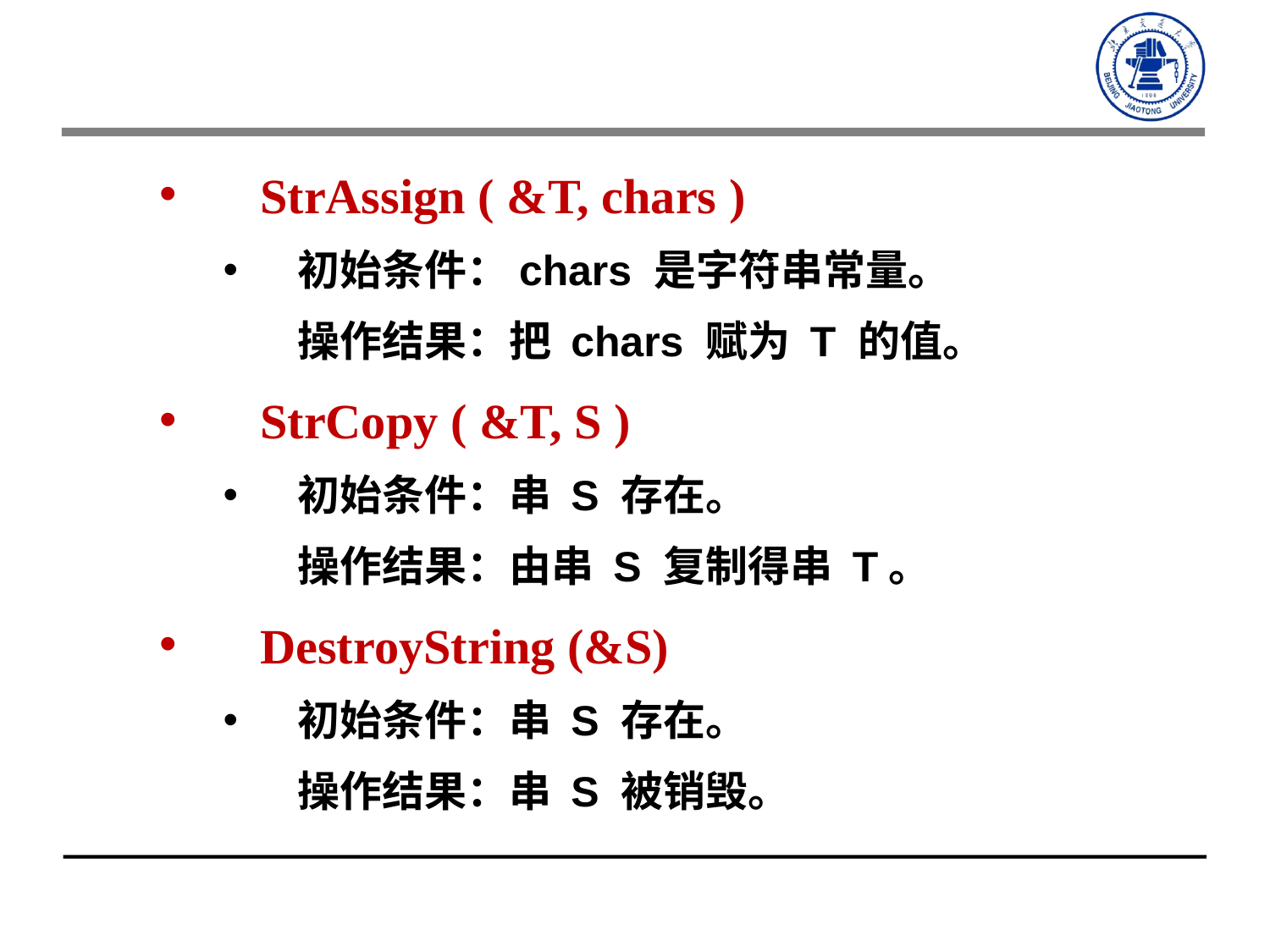

StrAssign ( &T, chars )
初始条件：chars 是字符串常量。
操作结果：把 chars 赋为 T 的值。
StrCopy ( &T, S )
初始条件：串 S 存在。
操作结果：由串 S 复制得串 T。
DestroyString (&S)
初始条件：串 S 存在。
操作结果：串 S 被销毁。